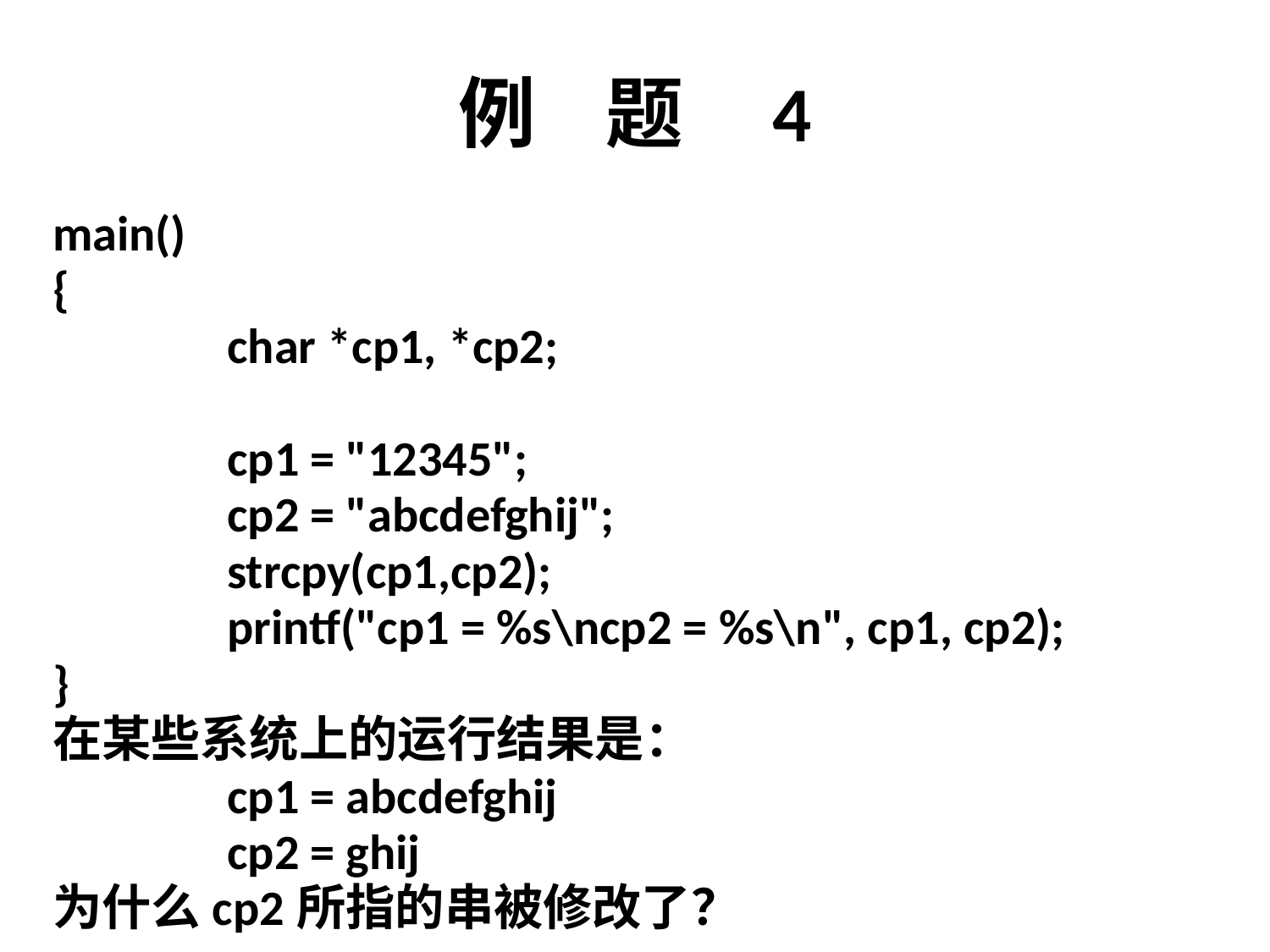

# 例    题    4
main()
{
		char *cp1, *cp2;

		cp1 = "12345";
		cp2 = "abcdefghij";
		strcpy(cp1,cp2);
		printf("cp1 = %s\ncp2 = %s\n", cp1, cp2);
}
在某些系统上的运行结果是：
		cp1 = abcdefghij
		cp2 = ghij
为什么cp2所指的串被修改了？